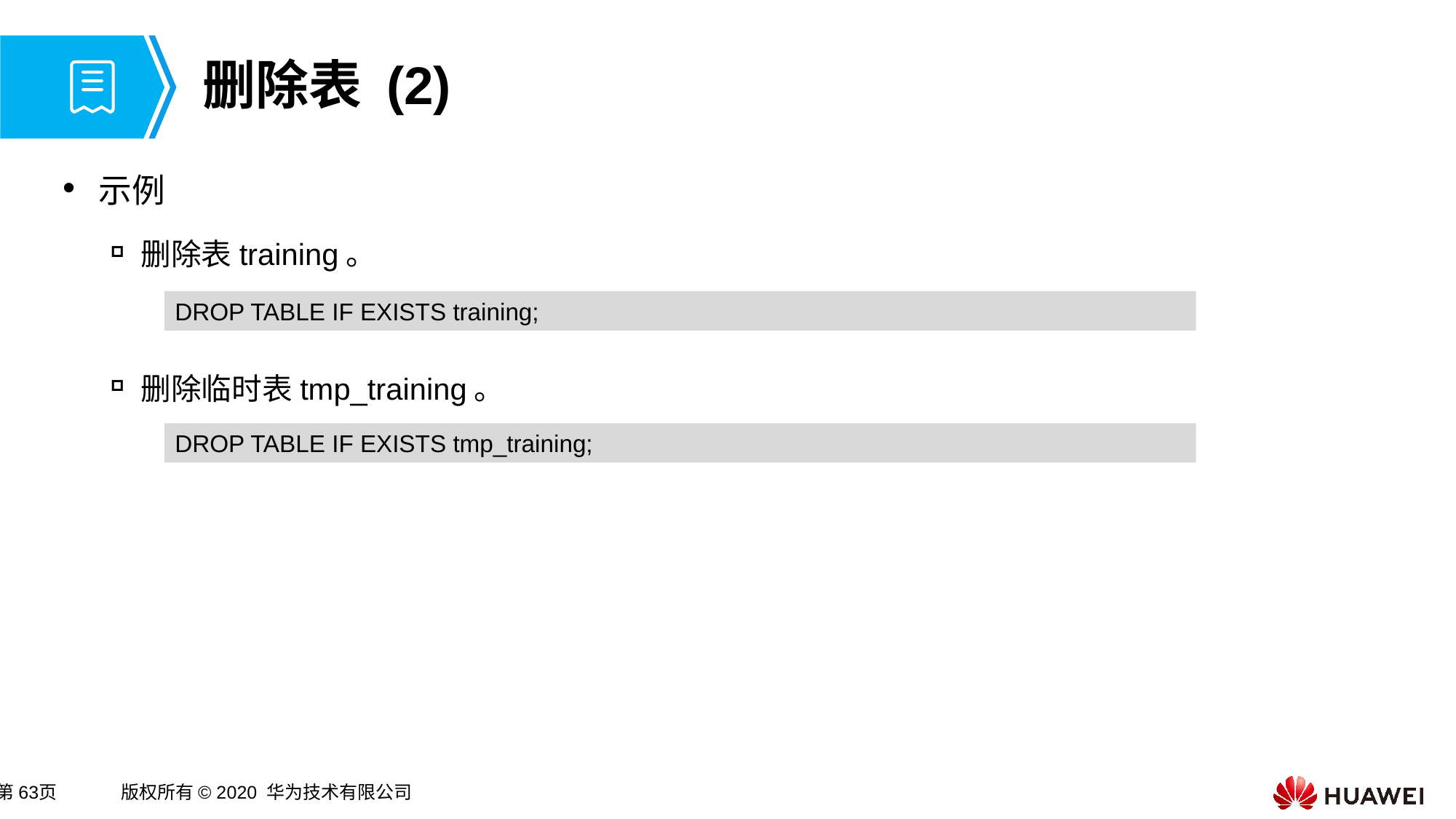

# 删除表 (2)
示例
删除表training。

删除临时表tmp_training。

DROP TABLE IF EXISTS training;
DROP TABLE IF EXISTS tmp_training;